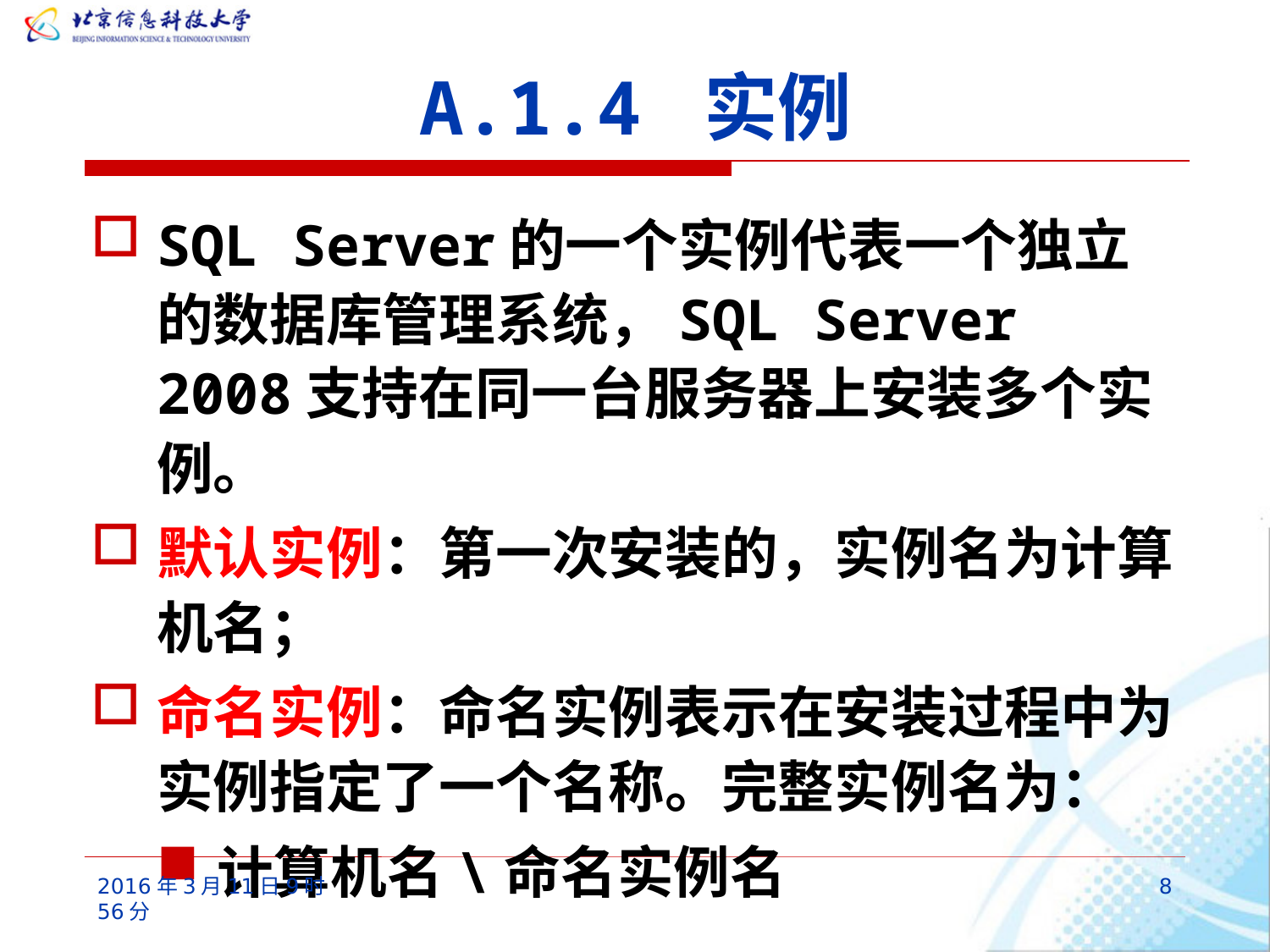

# A.1.4 实例
SQL Server的一个实例代表一个独立的数据库管理系统，SQL Server 2008支持在同一台服务器上安装多个实例。
默认实例：第一次安装的，实例名为计算机名；
命名实例：命名实例表示在安装过程中为实例指定了一个名称。完整实例名为：
计算机名\命名实例名
2016年3月11日9时56分
8